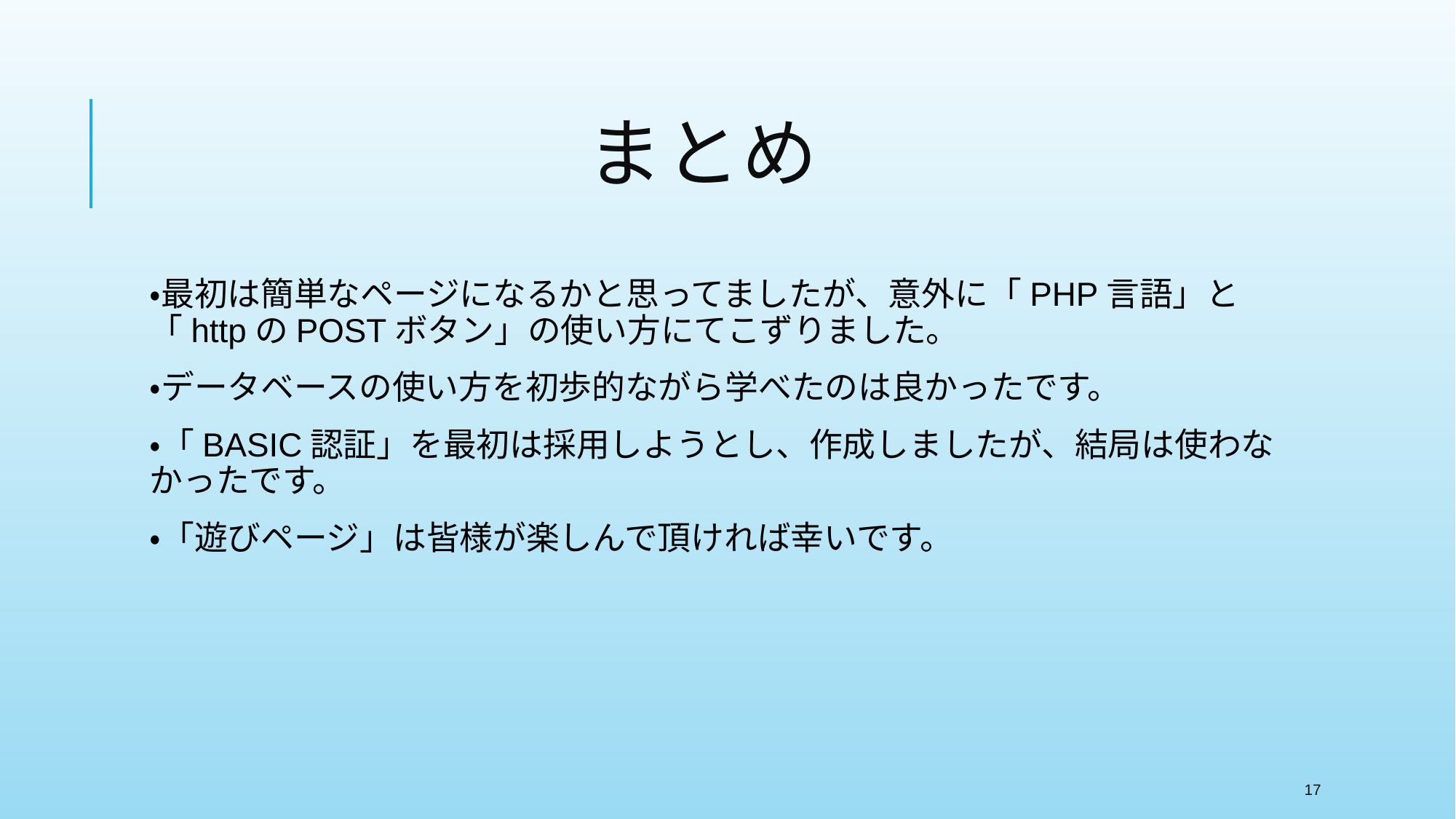

# まとめ
・最初は簡単なページになるかと思ってましたが、意外に「PHP言語」と「httpのPOSTボタン」の使い方にてこずりました。
・データベースの使い方を初歩的ながら学べたのは良かったです。
・「BASIC認証」を最初は採用しようとし、作成しましたが、結局は使わなかったです。
・「遊びページ」は皆様が楽しんで頂ければ幸いです。
17